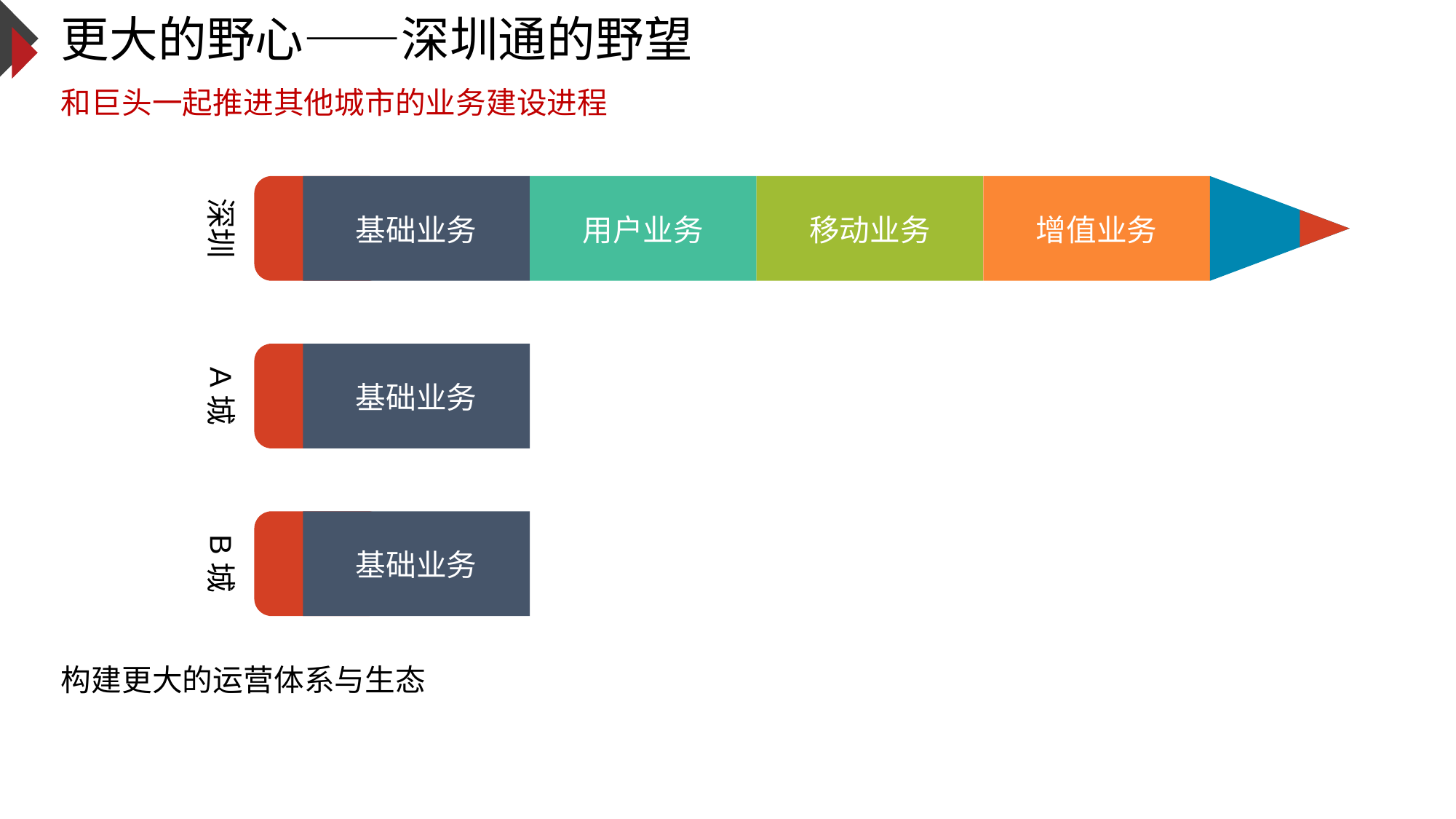

# 更大的野心——深圳通的野望
和巨头一起推进其他城市的业务建设进程

深圳

基础业务
用户业务
移动业务
增值业务
A城

基础业务
B城

基础业务
构建更大的运营体系与生态